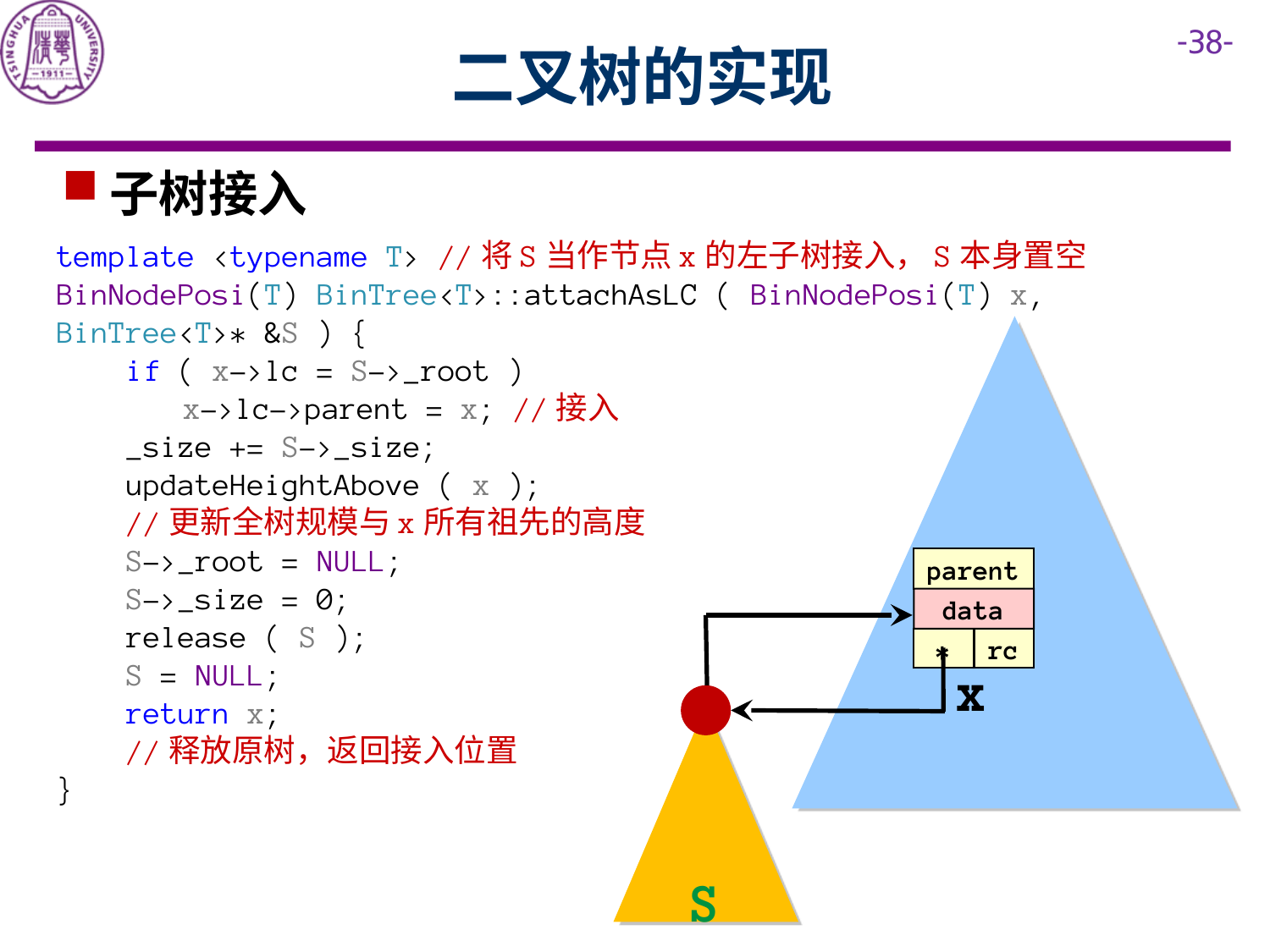

# 二叉树的实现
子树接入
template <typename T> //将S当作节点x的左子树接入，S本身置空
BinNodePosi(T) BinTree<T>::attachAsLC ( BinNodePosi(T) x, BinTree<T>* &S ) {
    if ( x->lc = S->_root )
	x->lc->parent = x; //接入
    _size += S->_size;
    updateHeightAbove ( x );
    //更新全树规模与x所有祖先的高度
    S->_root = NULL;
    S->_size = 0;
    release ( S );
    S = NULL;
    return x;
    //释放原树，返回接入位置
}

parent
data
*
rc
x

S